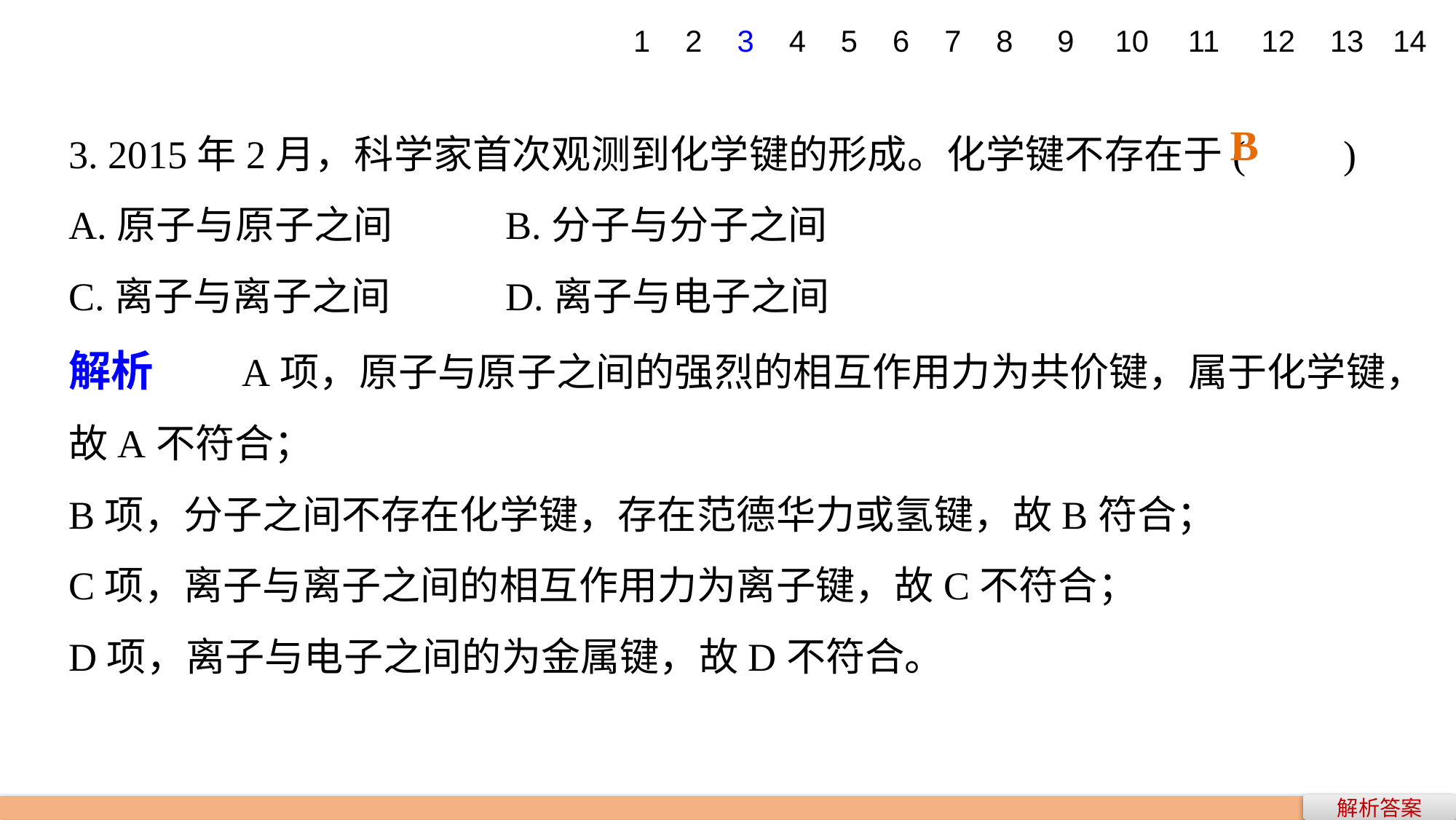

1
2
3
4
5
6
7
8
9
10
11
12
13
14
3. 2015年2月，科学家首次观测到化学键的形成。化学键不存在于(　　)
A.原子与原子之间  	B.分子与分子之间
C.离子与离子之间 	D.离子与电子之间
解析　　A项，原子与原子之间的强烈的相互作用力为共价键，属于化学键，故A不符合；
B项，分子之间不存在化学键，存在范德华力或氢键，故B符合；
C项，离子与离子之间的相互作用力为离子键，故C不符合；
D项，离子与电子之间的为金属键，故D不符合。
B
解析答案